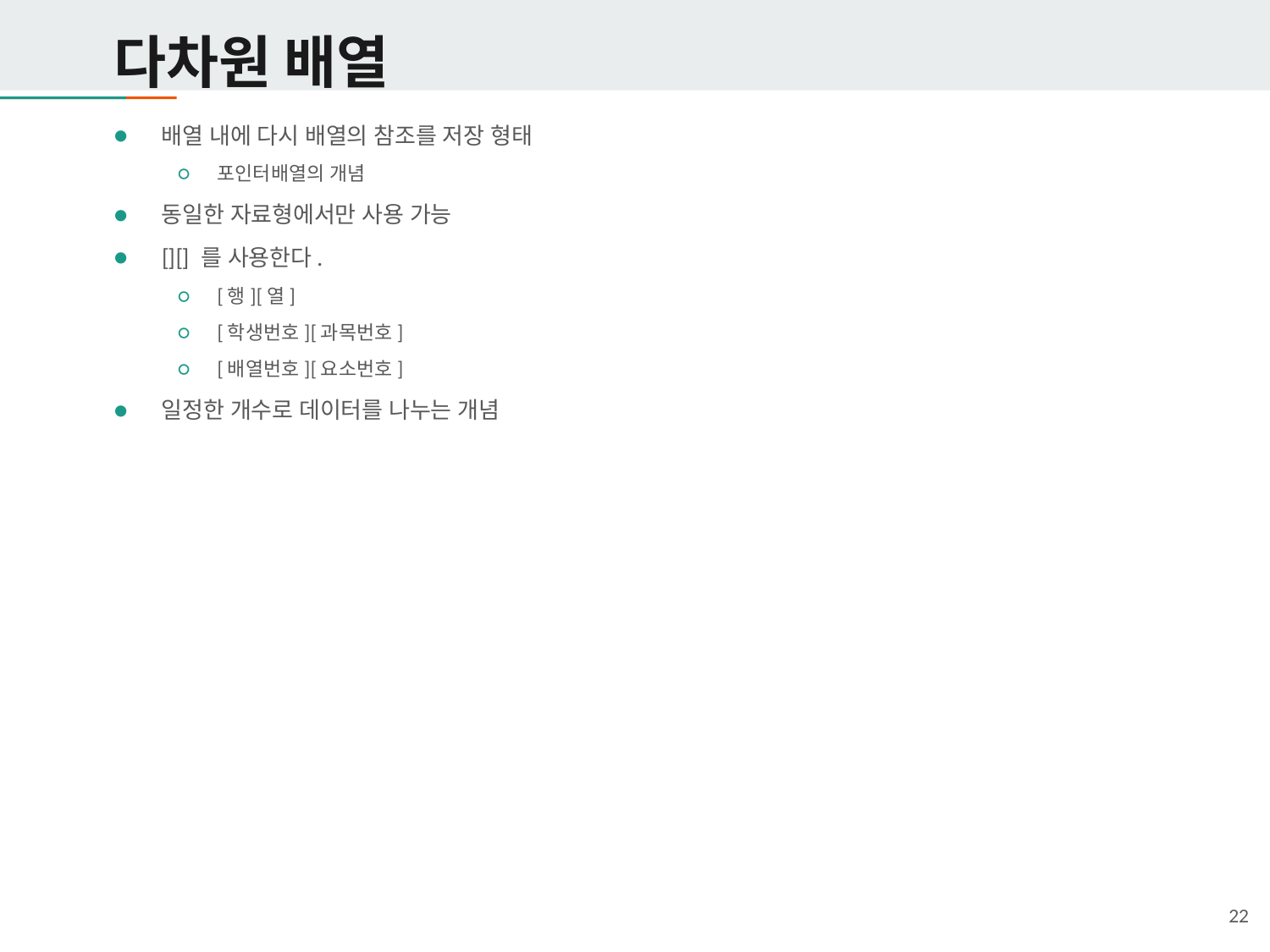

# 다차원 배열
배열 내에 다시 배열의 참조를 저장 형태
포인터배열의 개념
동일한 자료형에서만 사용 가능
[][] 를 사용한다.
[행][열]
[학생번호][과목번호]
[배열번호][요소번호]
일정한 개수로 데이터를 나누는 개념
22